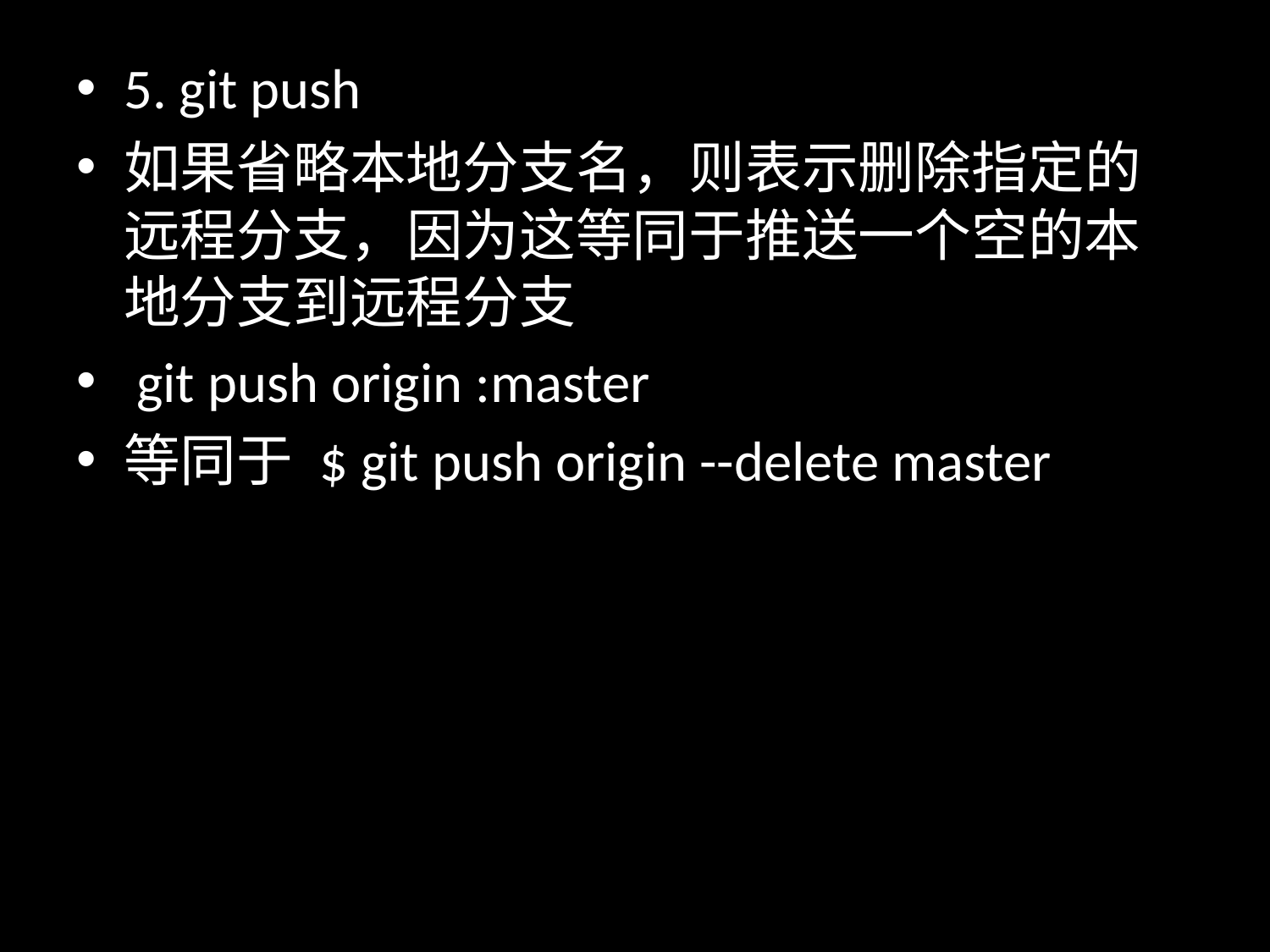

5. git push
如果省略本地分支名，则表示删除指定的远程分支，因为这等同于推送一个空的本地分支到远程分支
 git push origin :master
等同于 $ git push origin --delete master